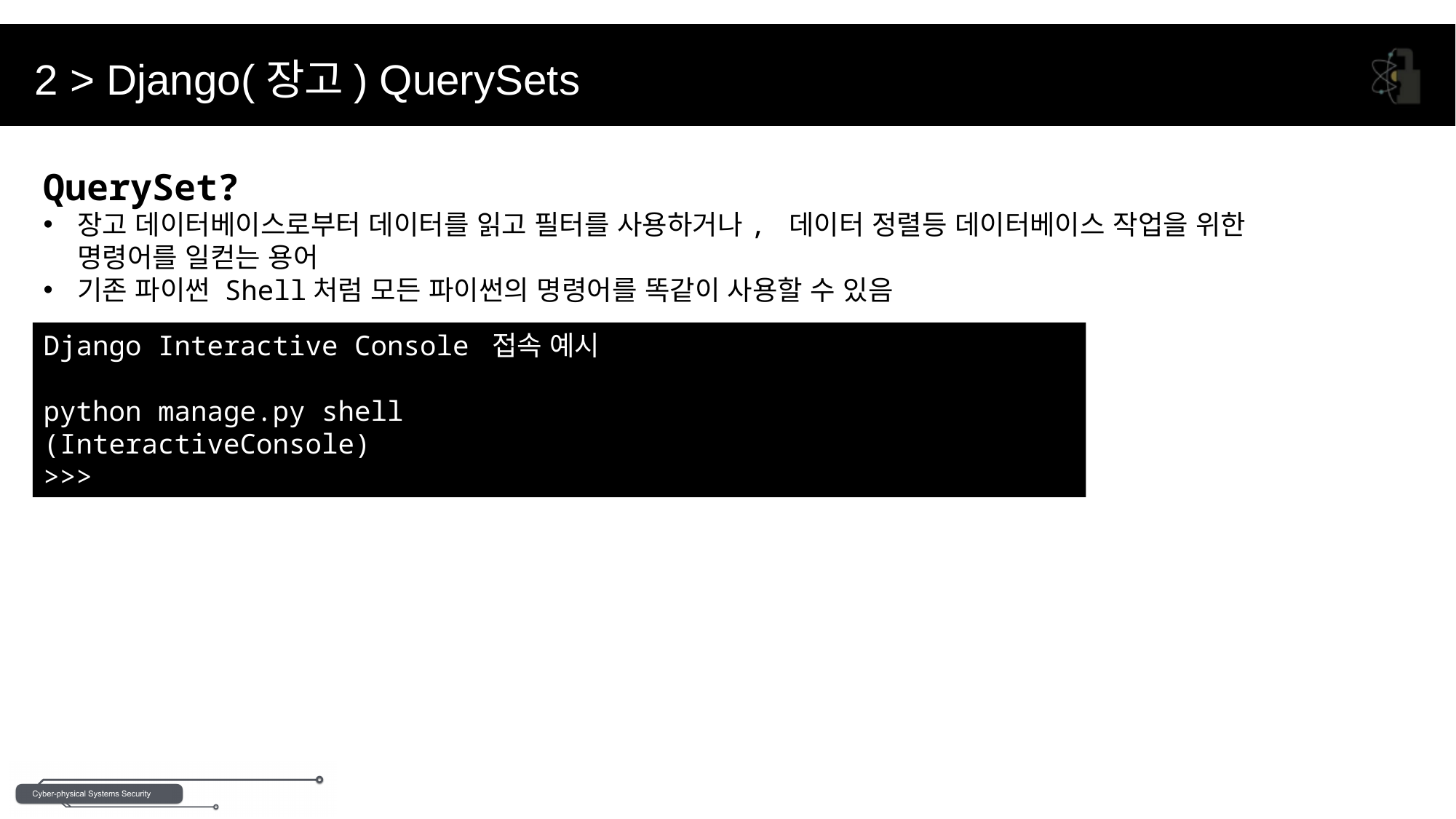

2 > Django(장고) QuerySets
QuerySet?
장고 데이터베이스로부터 데이터를 읽고 필터를 사용하거나, 데이터 정렬등 데이터베이스 작업을 위한 명령어를 일컫는 용어
기존 파이썬 Shell처럼 모든 파이썬의 명령어를 똑같이 사용할 수 있음

Django Interactive Console 접속 예시

python manage.py shell
(InteractiveConsole)
>>>